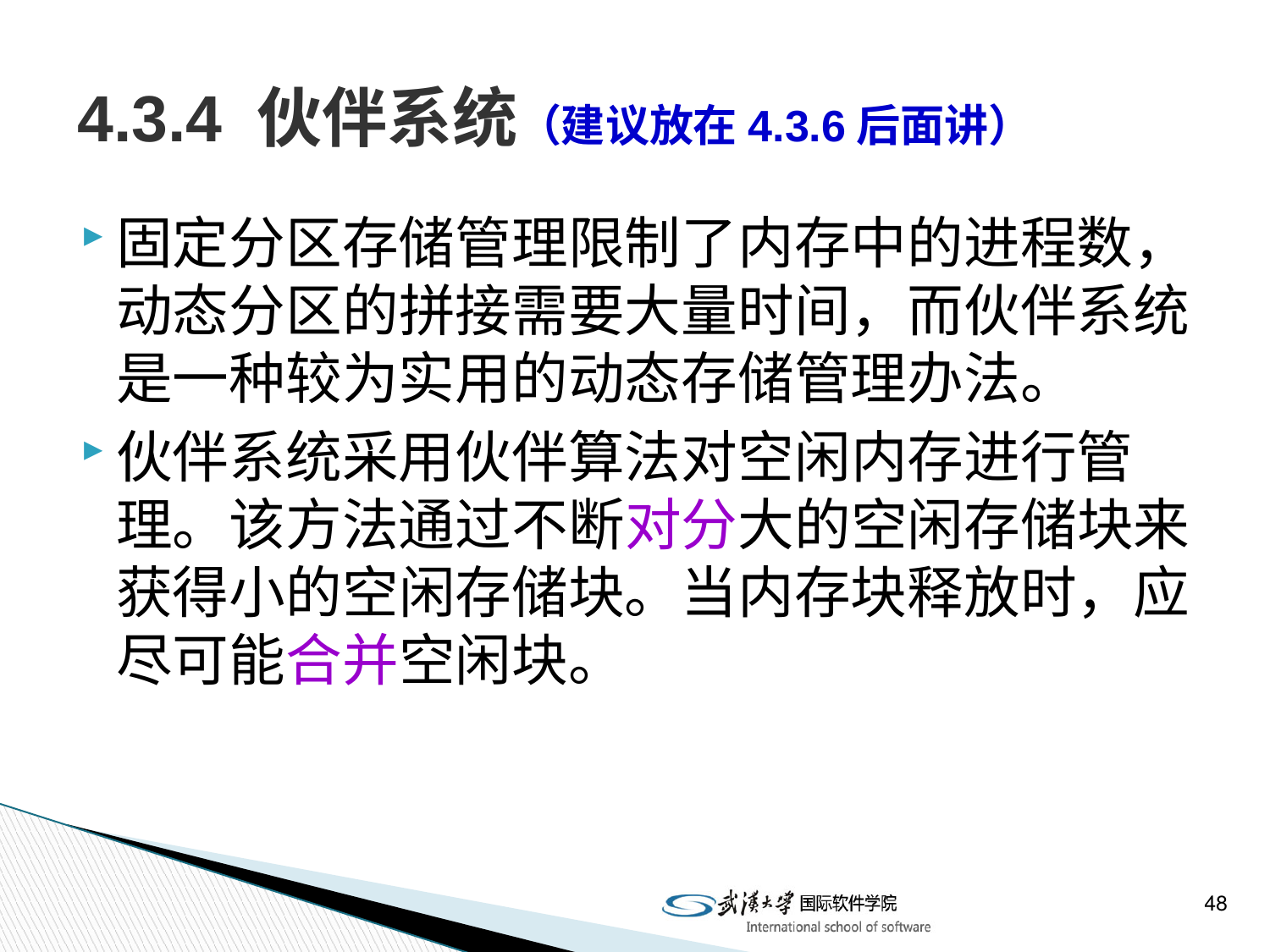

# 4.3.4 伙伴系统（建议放在4.3.6后面讲）
固定分区存储管理限制了内存中的进程数，动态分区的拼接需要大量时间，而伙伴系统是一种较为实用的动态存储管理办法。
伙伴系统采用伙伴算法对空闲内存进行管理。该方法通过不断对分大的空闲存储块来获得小的空闲存储块。当内存块释放时，应尽可能合并空闲块。